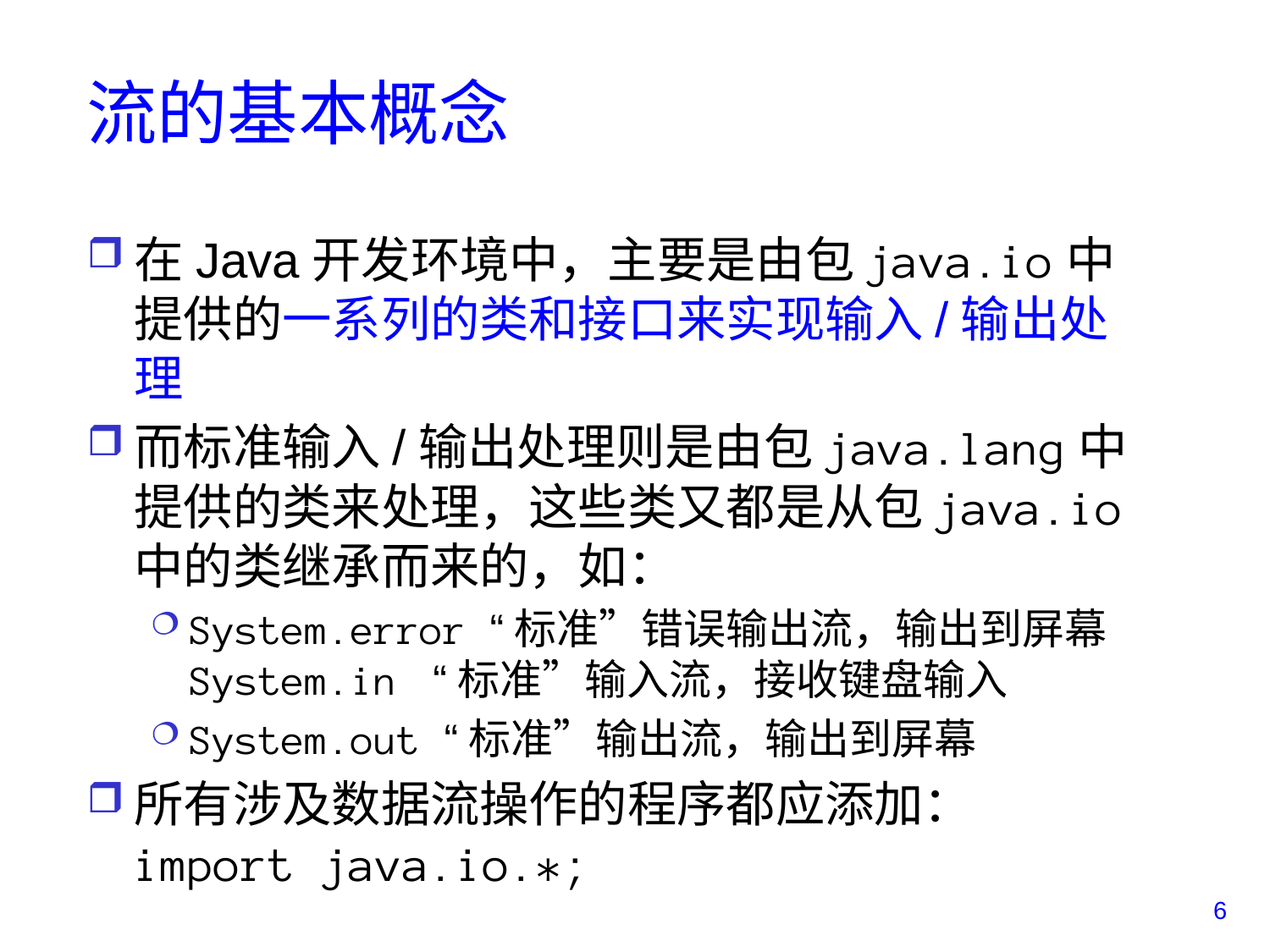

# 流的基本概念
在Java开发环境中，主要是由包java.io中提供的一系列的类和接口来实现输入/输出处理
而标准输入/输出处理则是由包java.lang中提供的类来处理，这些类又都是从包java.io中的类继承而来的，如：
System.error “标准”错误输出流，输出到屏幕System.in   “标准”输入流，接收键盘输入
System.out  “标准”输出流，输出到屏幕
所有涉及数据流操作的程序都应添加：import java.io.*;

6